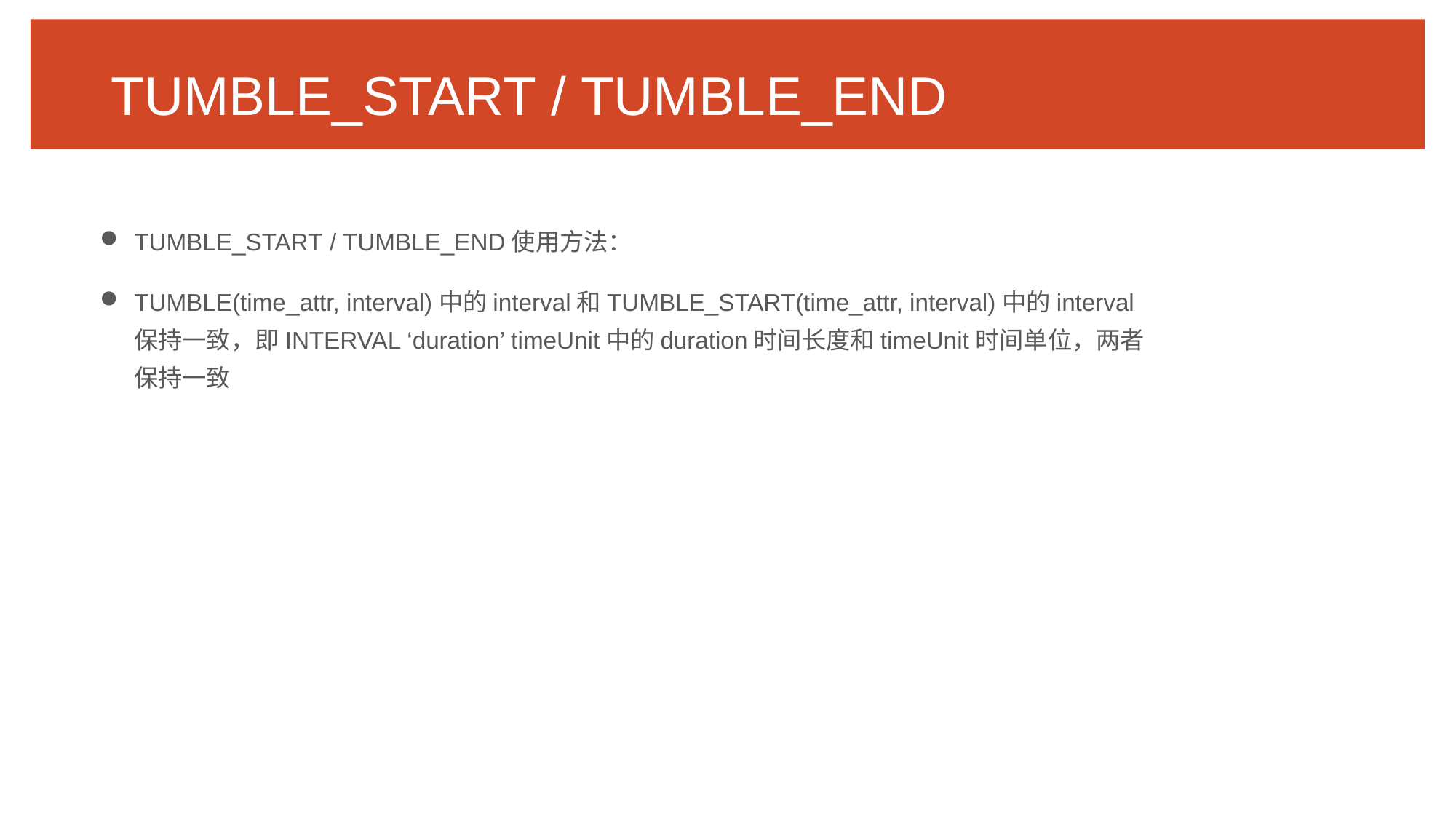

# TUMBLE_START / TUMBLE_END
TUMBLE_START / TUMBLE_END使用方法：
TUMBLE(time_attr, interval)中的interval和TUMBLE_START(time_attr, interval)中的interval保持一致，即INTERVAL ‘duration’ timeUnit中的duration时间长度和timeUnit时间单位，两者保持一致